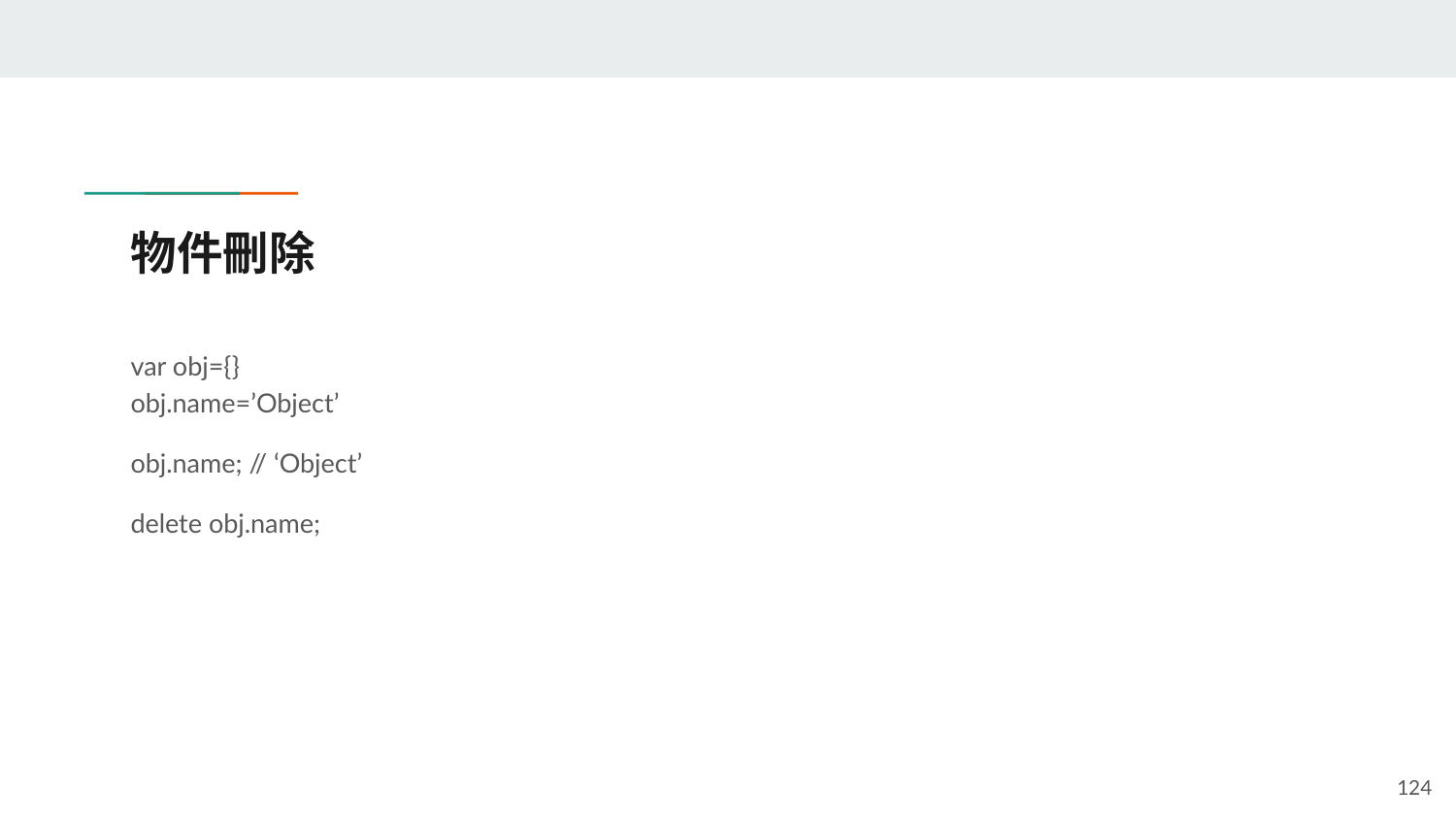

# 物件刪除
var obj={}
obj.name=’Object’
obj.name; // ‘Object’
delete obj.name;
124